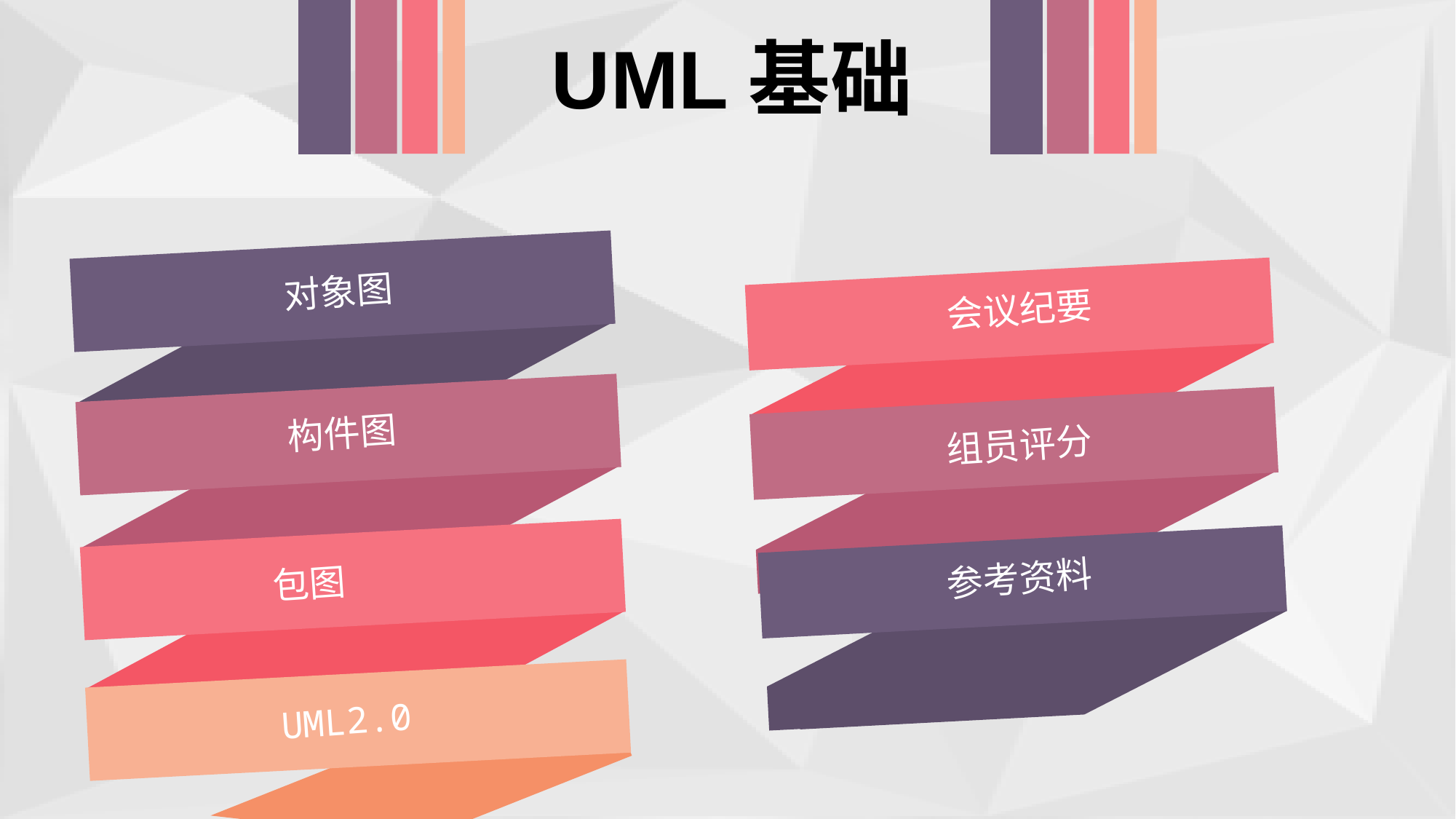

UML基础

对象图

构件图

     包图

UML2.0

会议纪要

组员评分

参考资料